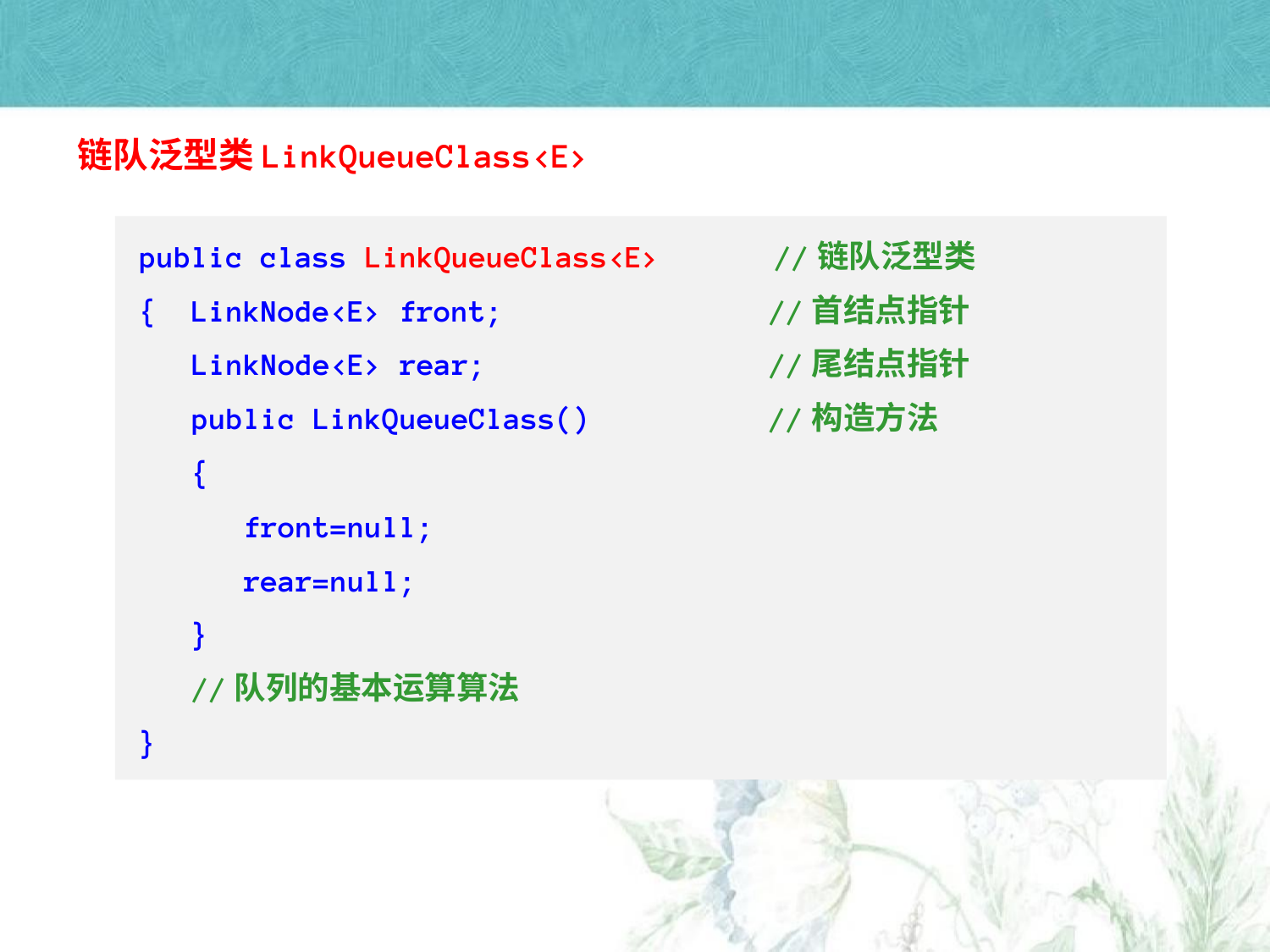

链队泛型类LinkQueueClass<E>
public class LinkQueueClass<E> 	//链队泛型类
{  LinkNode<E> front;		       //首结点指针
   LinkNode<E> rear;		       //尾结点指针
   public LinkQueueClass()	       //构造方法
   {
      front=null;
      rear=null;
   }
   //队列的基本运算算法
}